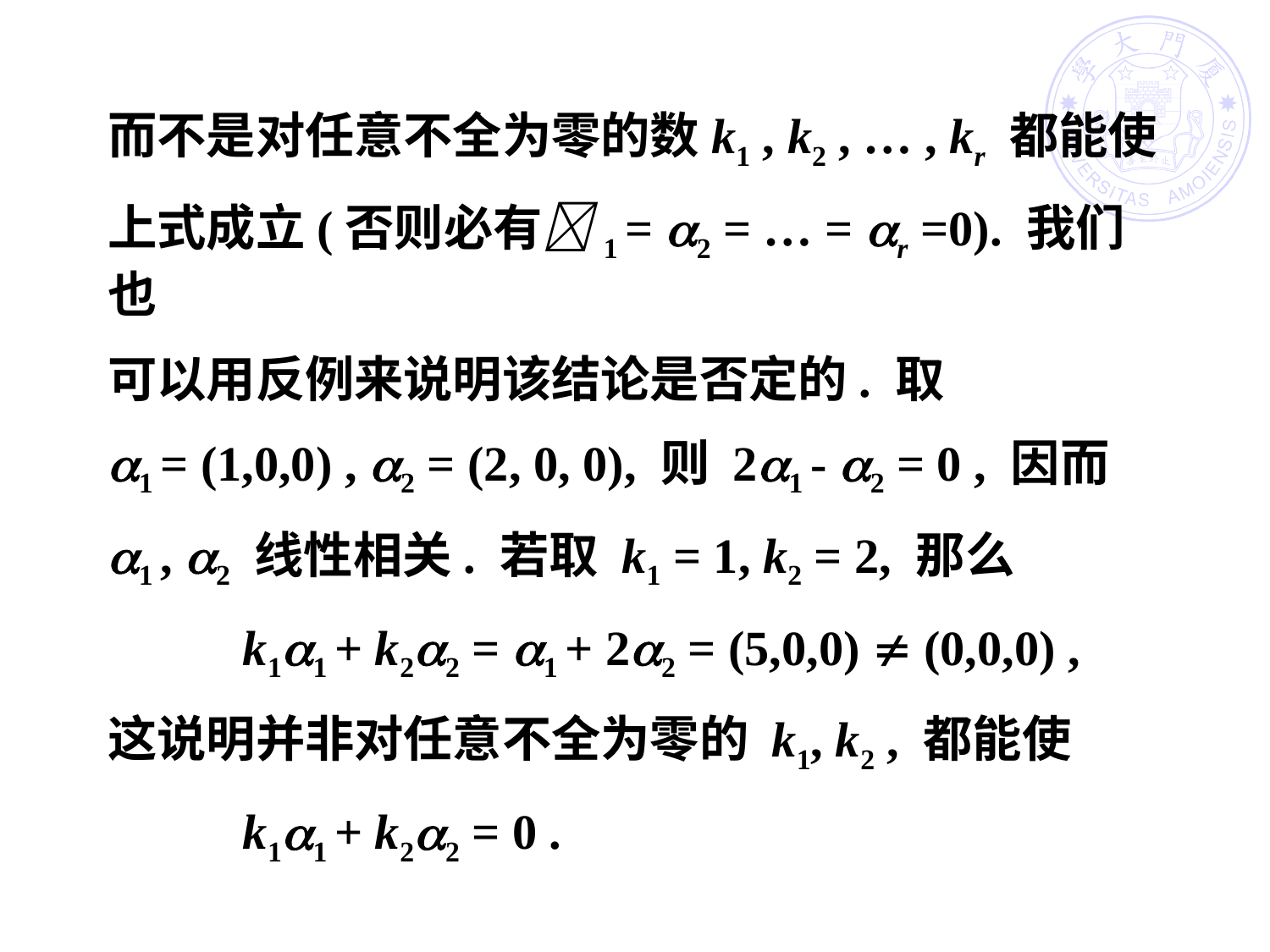

而不是对任意不全为零的数k1 , k2 , … , kr 都能使
上式成立(否则必有α1 = α2 = … = αr =0). 我们也
可以用反例来说明该结论是否定的. 取
α1 = (1,0,0) , α2 = (2, 0, 0), 则 2α1 - α2 = 0 , 因而
α1 , α2 线性相关. 若取 k1 = 1, k2 = 2, 那么
           k1α1 + k2α2 = α1 + 2α2 = (5,0,0) ≠ (0,0,0) ,
这说明并非对任意不全为零的 k1, k2 , 都能使
           k1α1 + k2α2 = 0 .